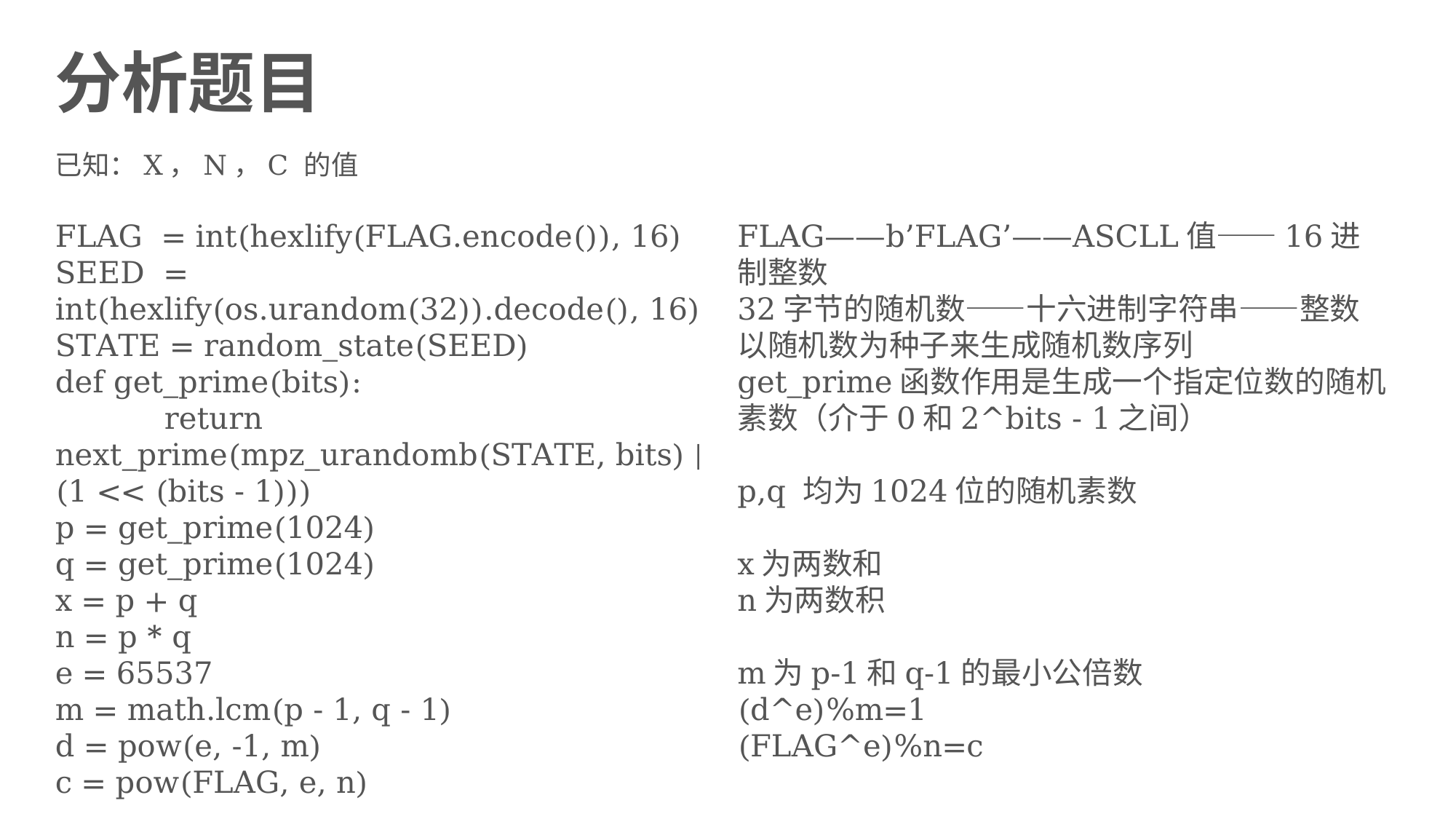

分析题目
已知：X，N，C 的值
FLAG  = int(hexlify(FLAG.encode()), 16)
SEED  = int(hexlify(os.urandom(32)).decode(), 16)
STATE = random_state(SEED)
def get_prime(bits):
	return next_prime(mpz_urandomb(STATE, bits) | (1 << (bits - 1)))
p = get_prime(1024)
q = get_prime(1024)
x = p + q
n = p * q
e = 65537
m = math.lcm(p - 1, q - 1)
d = pow(e, -1, m)
c = pow(FLAG, e, n)
FLAG——b’FLAG’——ASCLL值——16进制整数
32字节的随机数——十六进制字符串——整数
以随机数为种子来生成随机数序列
get_prime函数作用是生成一个指定位数的随机素数（介于0和2^bits - 1之间）

p,q 均为1024位的随机素数

x为两数和
n为两数积

m为p-1和q-1的最小公倍数
(d^e)%m=1
(FLAG^e)%n=c